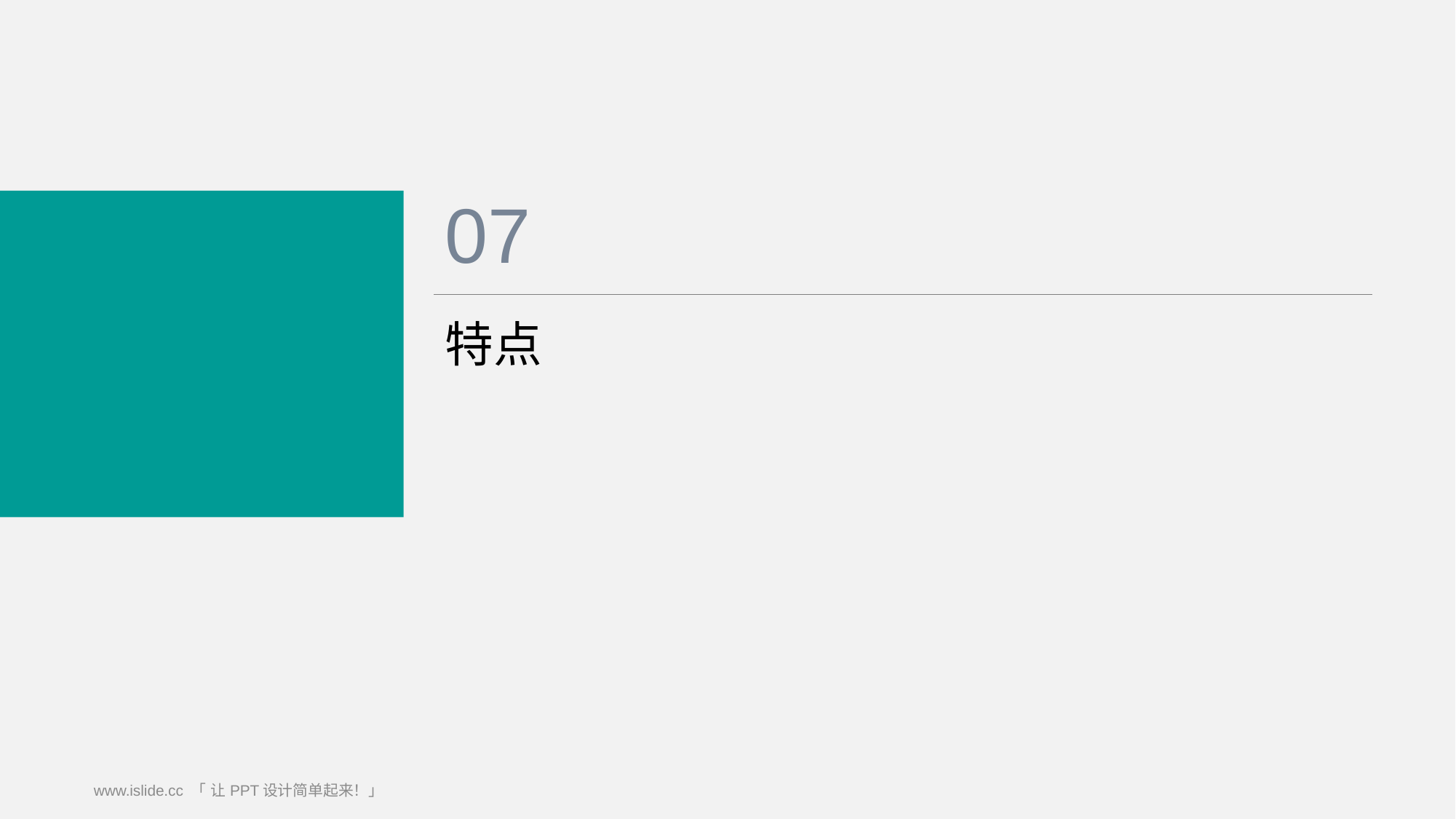

07
# 特点

www.islide.cc 「 让PPT设计简单起来！」
37